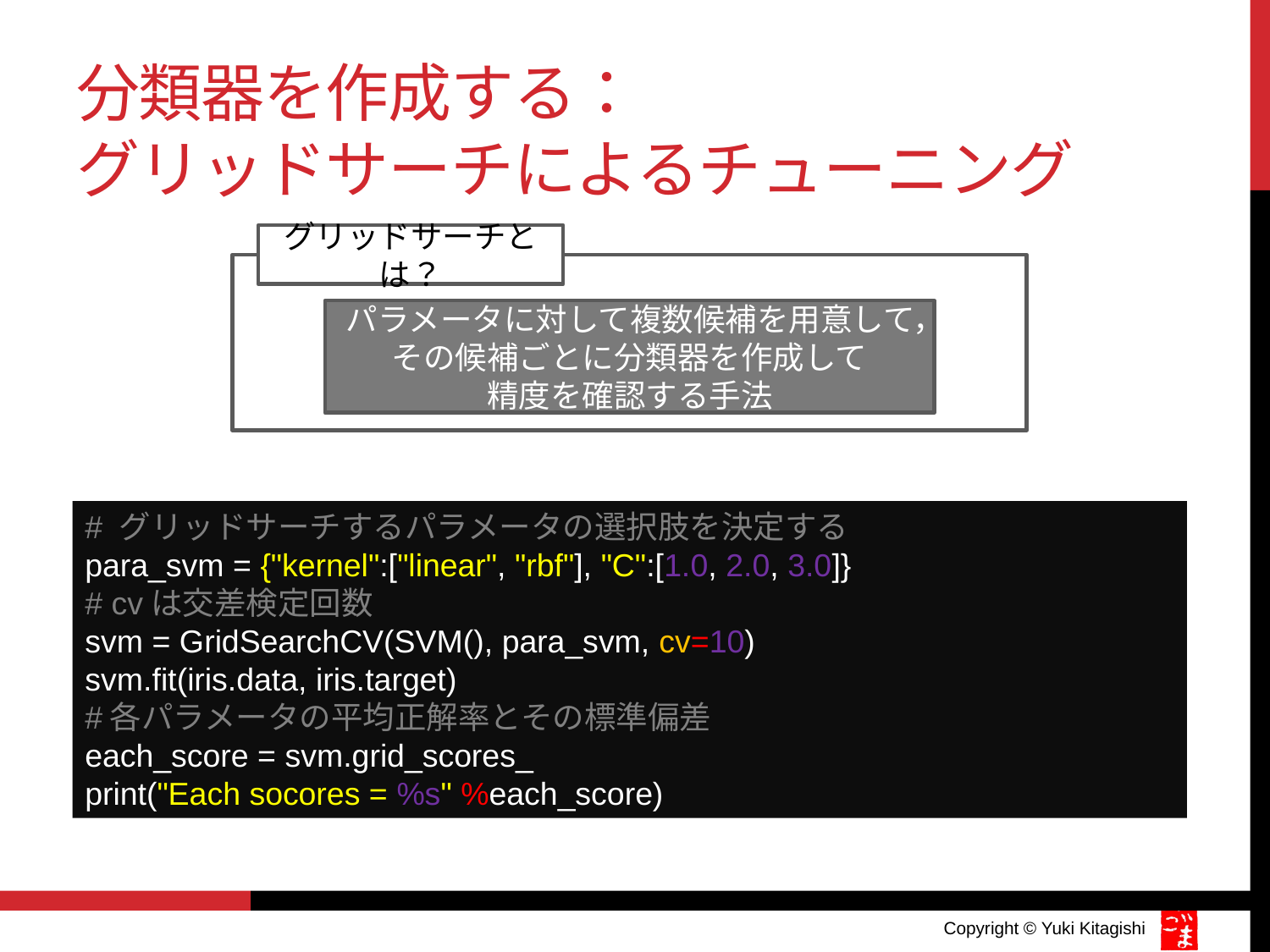

# 分類器を作成する： グリッドサーチによるチューニング
グリッドサーチとは？

パラメータに対して複数候補を用意して，
その候補ごとに分類器を作成して
精度を確認する手法
# グリッドサーチするパラメータの選択肢を決定する
para_svm = {"kernel":["linear", "rbf"], "C":[1.0, 2.0, 3.0]}
# cvは交差検定回数
svm = GridSearchCV(SVM(), para_svm, cv=10)
svm.fit(iris.data, iris.target)
#各パラメータの平均正解率とその標準偏差
each_score = svm.grid_scores_
print("Each socores = %s" %each_score)
Copyright © Yuki Kitagishi